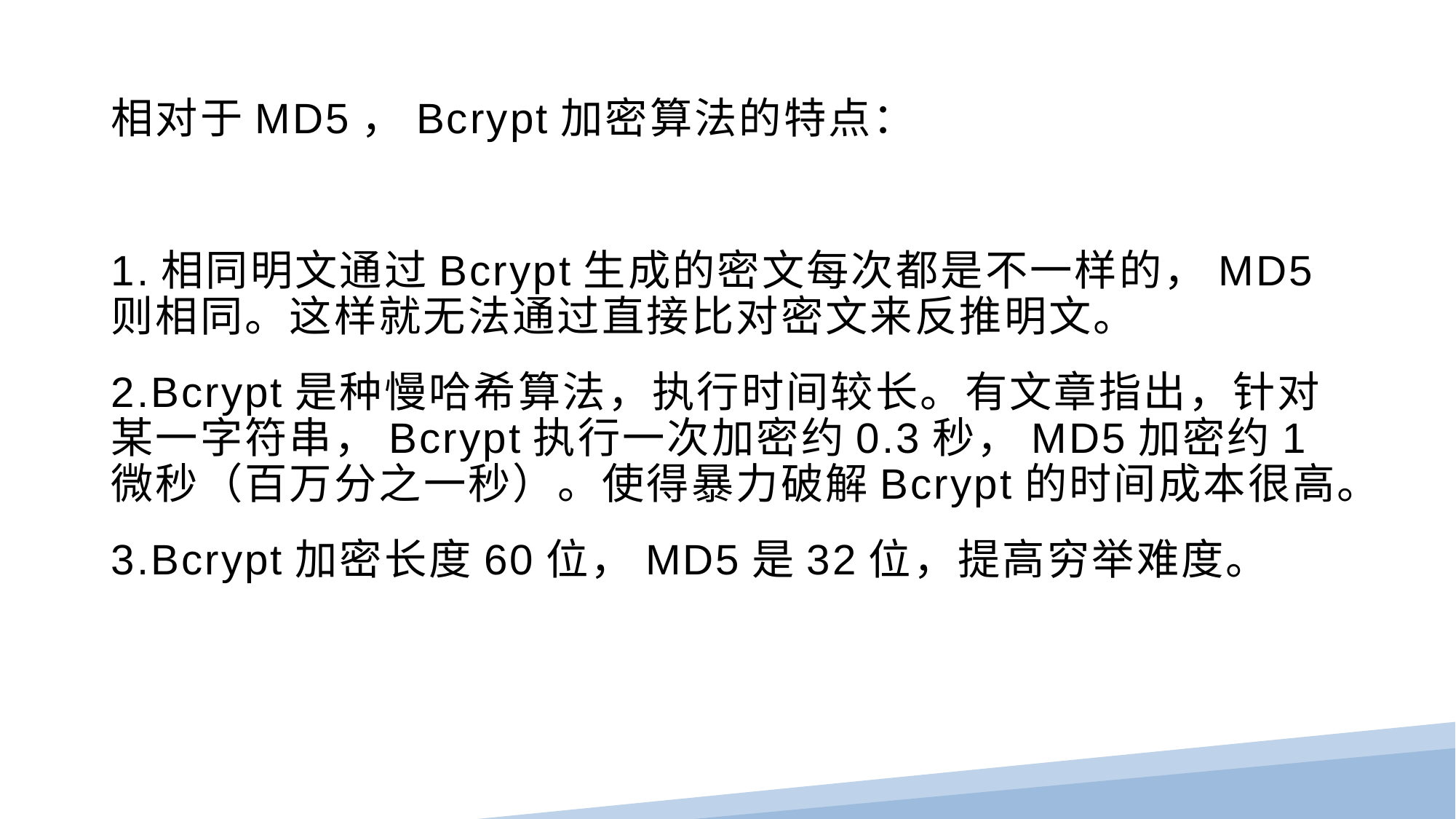

相对于MD5，Bcrypt加密算法的特点：

1.相同明文通过Bcrypt生成的密文每次都是不一样的，MD5则相同。这样就无法通过直接比对密文来反推明文。
2.Bcrypt是种慢哈希算法，执行时间较长。有文章指出，针对某一字符串，Bcrypt执行一次加密约0.3秒，MD5加密约1微秒（百万分之一秒）。使得暴力破解Bcrypt的时间成本很高。
3.Bcrypt加密长度60位，MD5是32位，提高穷举难度。